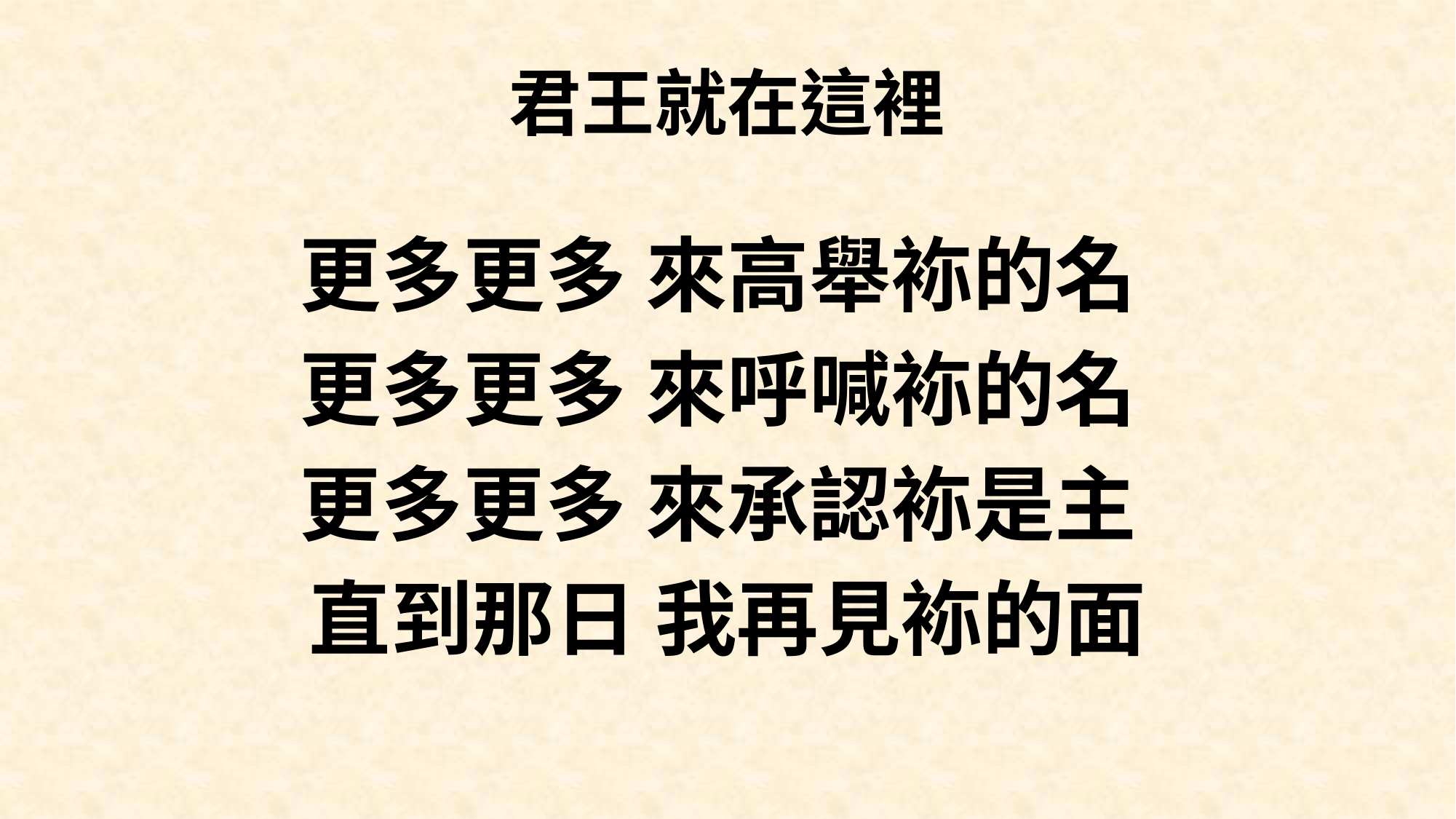

# 君王就在這裡
更多更多 來高舉袮的名
更多更多 來呼喊袮的名
更多更多 來承認袮是主
直到那日 我再見袮的面